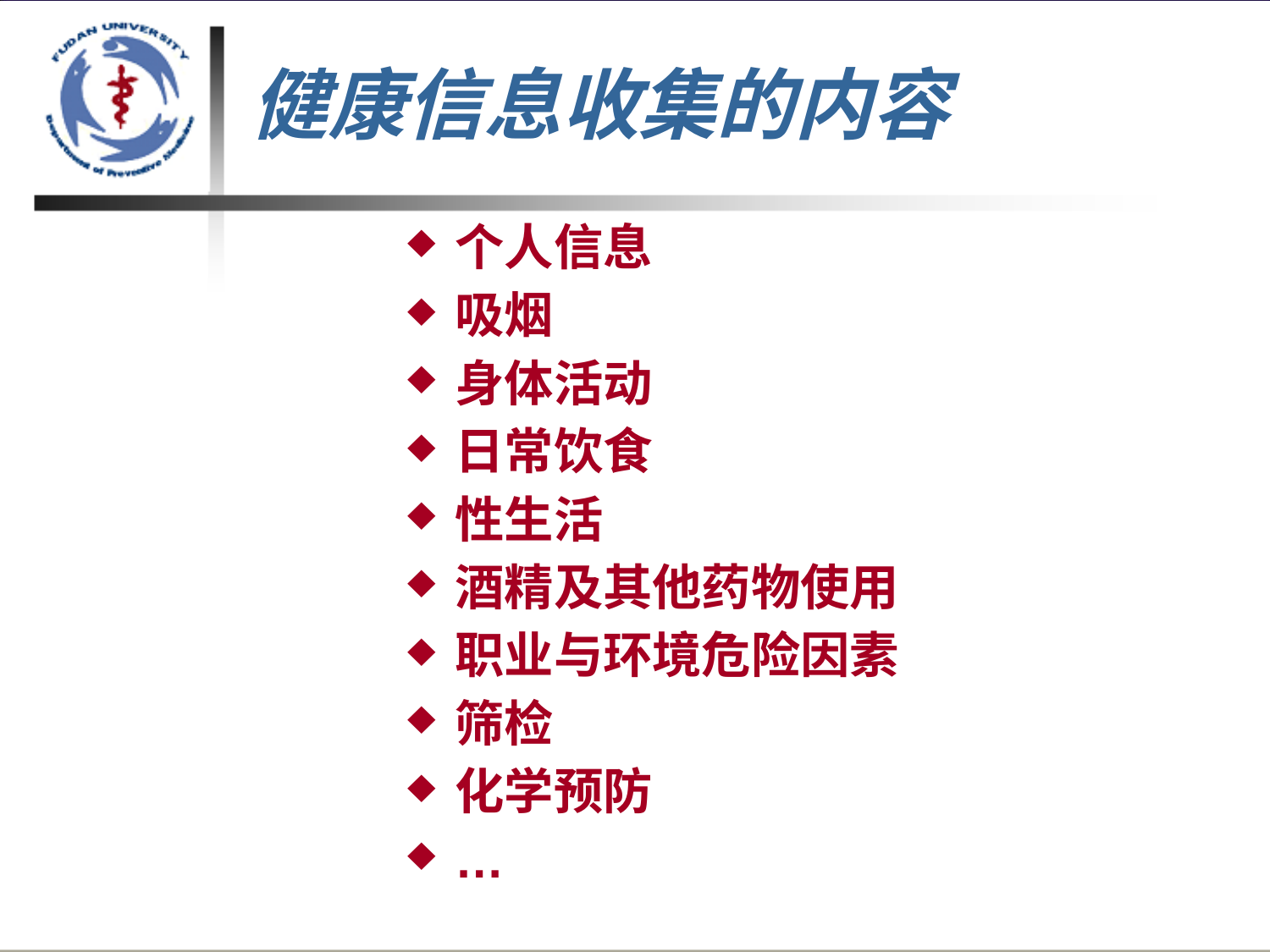

# 健康信息收集的内容
个人信息
吸烟
身体活动
日常饮食
性生活
酒精及其他药物使用
职业与环境危险因素
筛检
化学预防
…